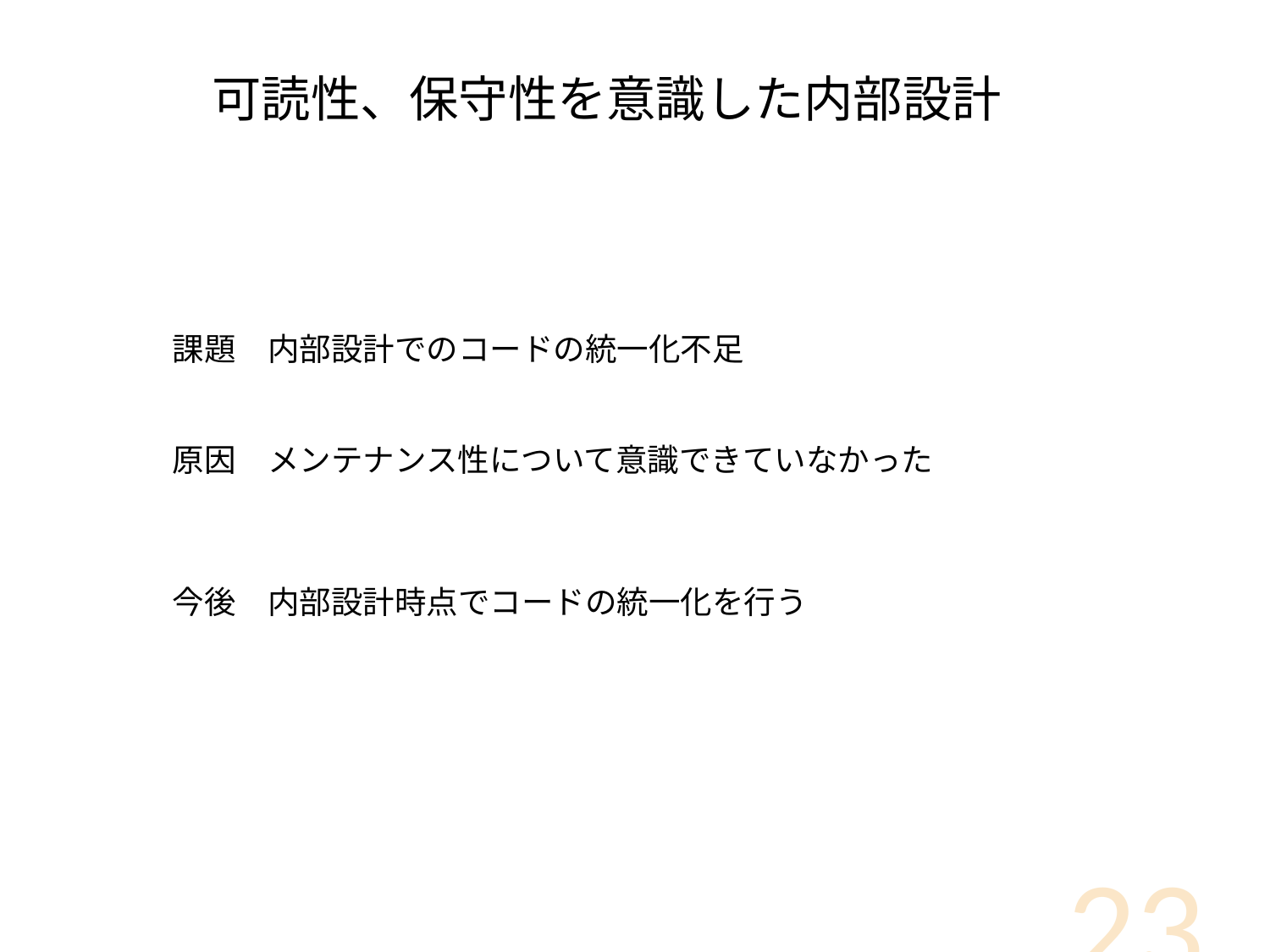

可読性、保守性を意識した内部設計
課題　内部設計でのコードの統一化不足
原因　メンテナンス性について意識できていなかった
今後　内部設計時点でコードの統一化を行う
23